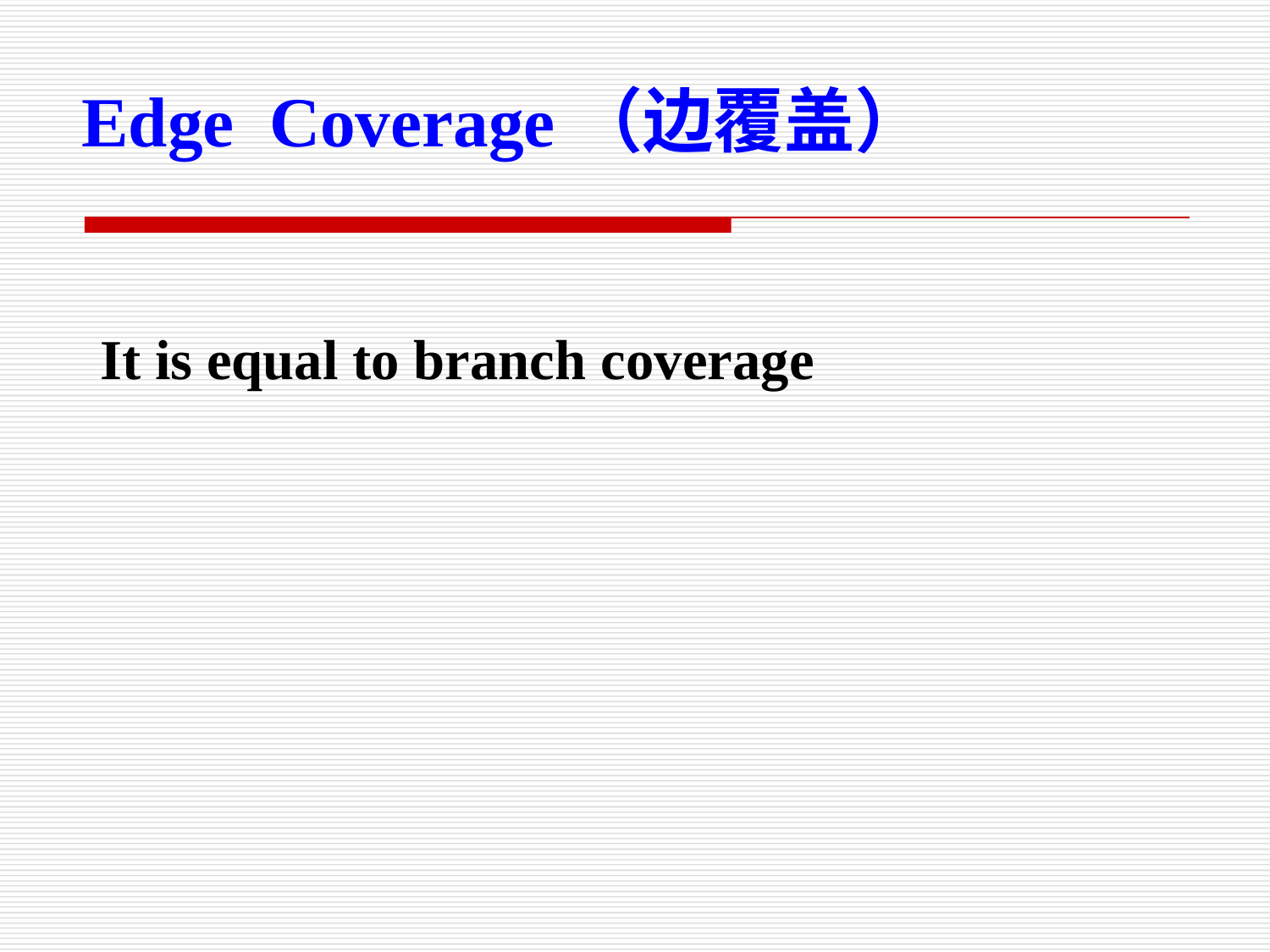

Edge  Coverage（边覆盖）
It is equal to branch coverage